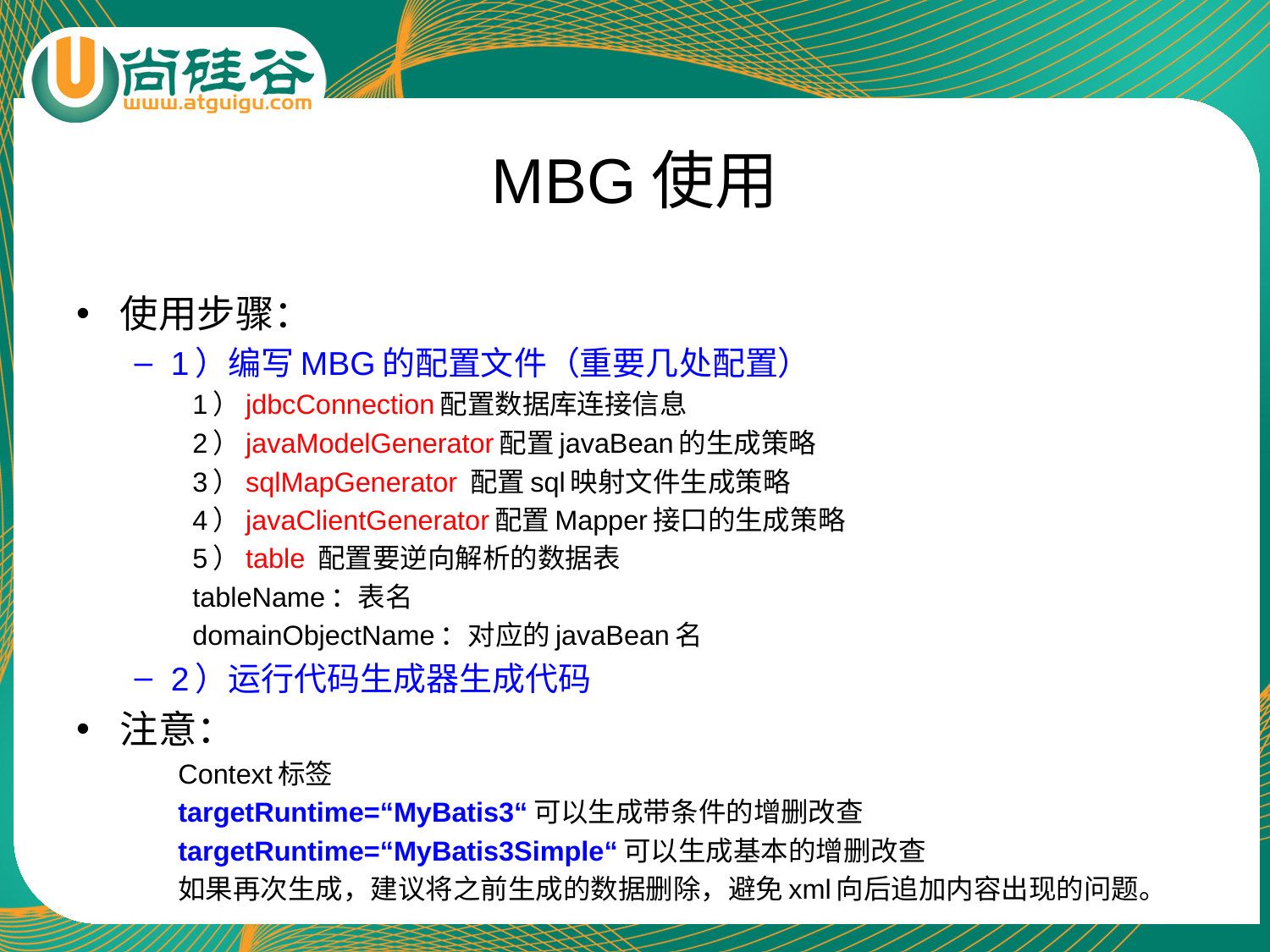

# MBG使用
使用步骤：
1）编写MBG的配置文件（重要几处配置）
1）jdbcConnection配置数据库连接信息
	2）javaModelGenerator配置javaBean的生成策略
	3）sqlMapGenerator 配置sql映射文件生成策略
	4）javaClientGenerator配置Mapper接口的生成策略
	5）table 配置要逆向解析的数据表
		tableName：表名
		domainObjectName：对应的javaBean名
2）运行代码生成器生成代码
注意：
Context标签
targetRuntime=“MyBatis3“可以生成带条件的增删改查
targetRuntime=“MyBatis3Simple“可以生成基本的增删改查
如果再次生成，建议将之前生成的数据删除，避免xml向后追加内容出现的问题。